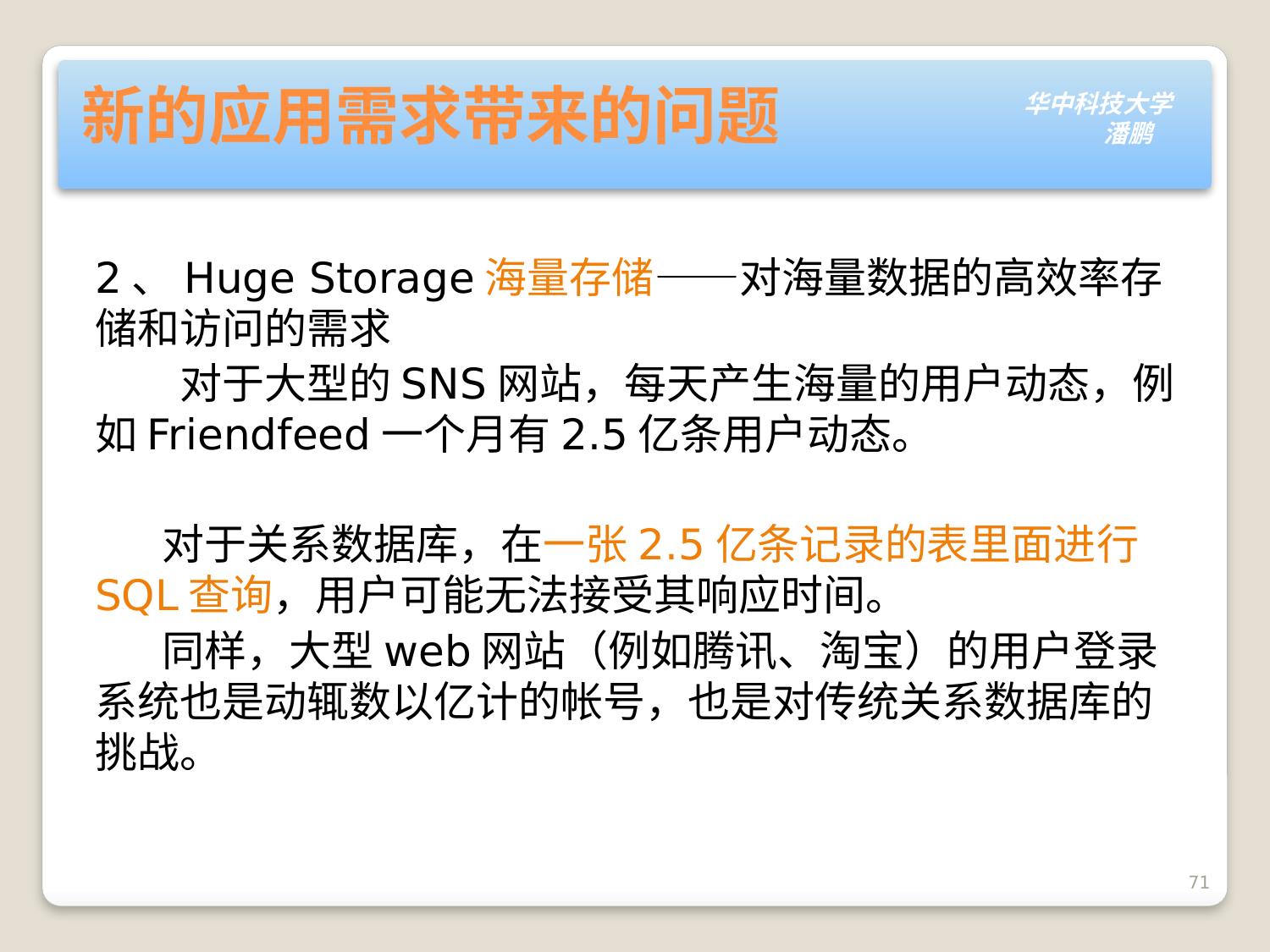

# 新的应用需求带来的问题
2、Huge Storage海量存储——对海量数据的高效率存储和访问的需求
　　对于大型的SNS网站，每天产生海量的用户动态，例如Friendfeed一个月有2.5亿条用户动态。

      对于关系数据库，在一张2.5亿条记录的表里面进行SQL查询，用户可能无法接受其响应时间。
      同样，大型web网站（例如腾讯、淘宝）的用户登录系统也是动辄数以亿计的帐号，也是对传统关系数据库的挑战。
71